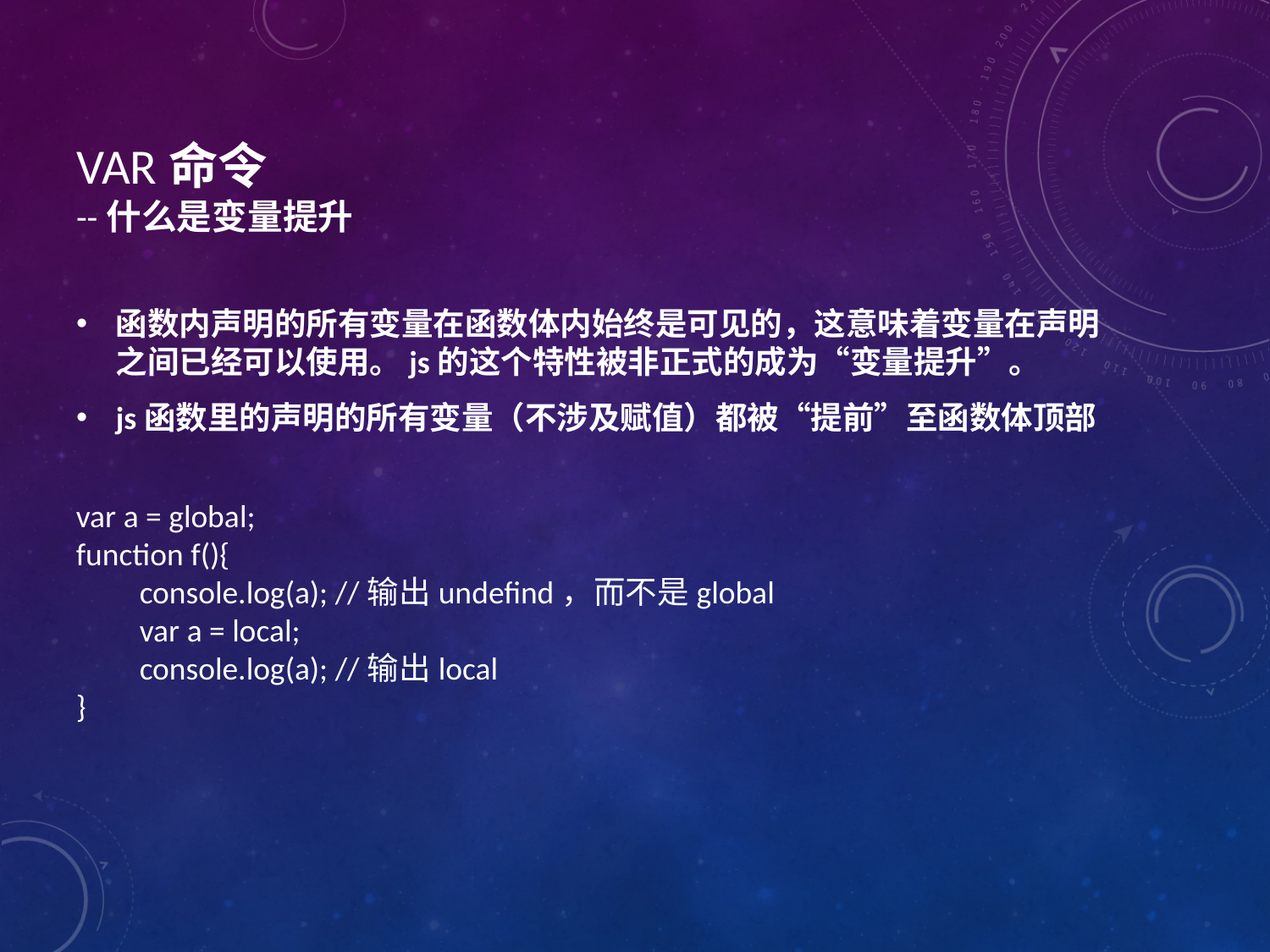

# var命令 --什么是变量提升
函数内声明的所有变量在函数体内始终是可见的，这意味着变量在声明之间已经可以使用。js的这个特性被非正式的成为“变量提升”。
js函数里的声明的所有变量（不涉及赋值）都被“提前”至函数体顶部
var a = global;
function f(){
console.log(a); //输出undefind，而不是global
var a = local;
console.log(a); //输出local
}